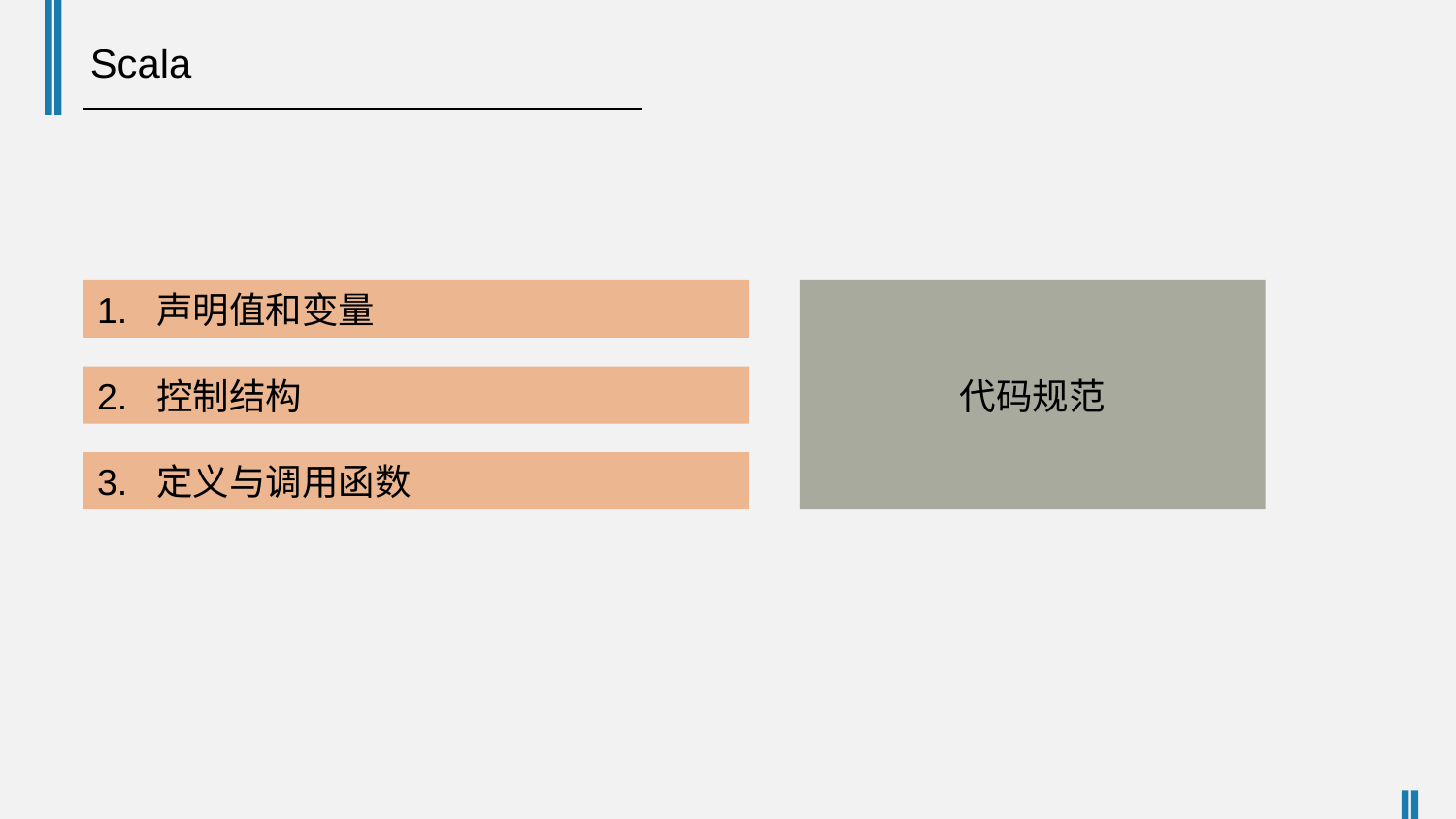

Scala
代码规范
1.  声明值和变量
2.  控制结构
3.  定义与调用函数